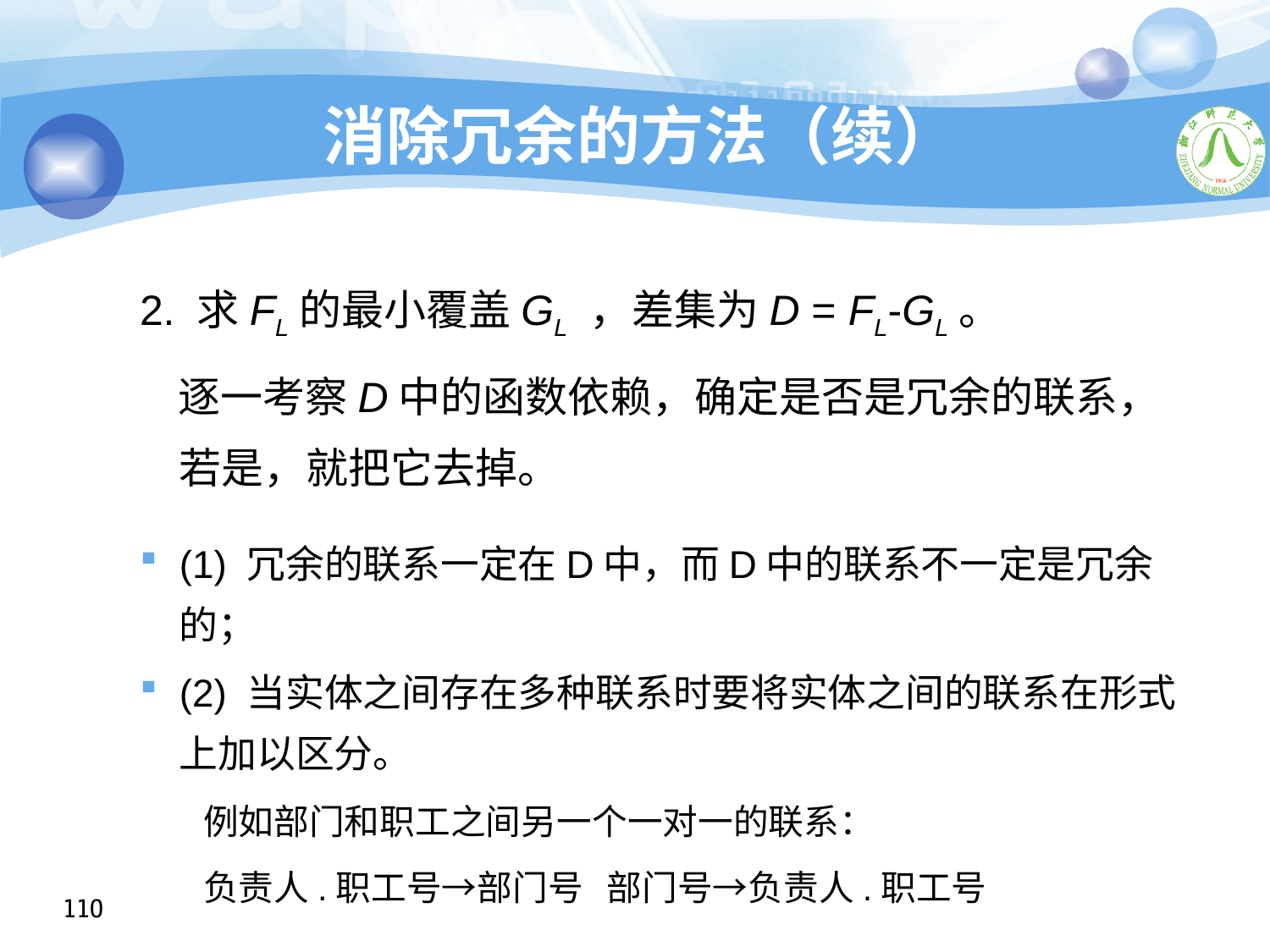

# 消除冗余的方法（续）
2. 求FL的最小覆盖GL ，差集为D = FL-GL。
   逐一考察D中的函数依赖，确定是否是冗余的联系，若是，就把它去掉。

(1) 冗余的联系一定在D中，而D中的联系不一定是冗余的；
(2) 当实体之间存在多种联系时要将实体之间的联系在形式上加以区分。
例如部门和职工之间另一个一对一的联系：
负责人.职工号→部门号   部门号→负责人.职工号
110